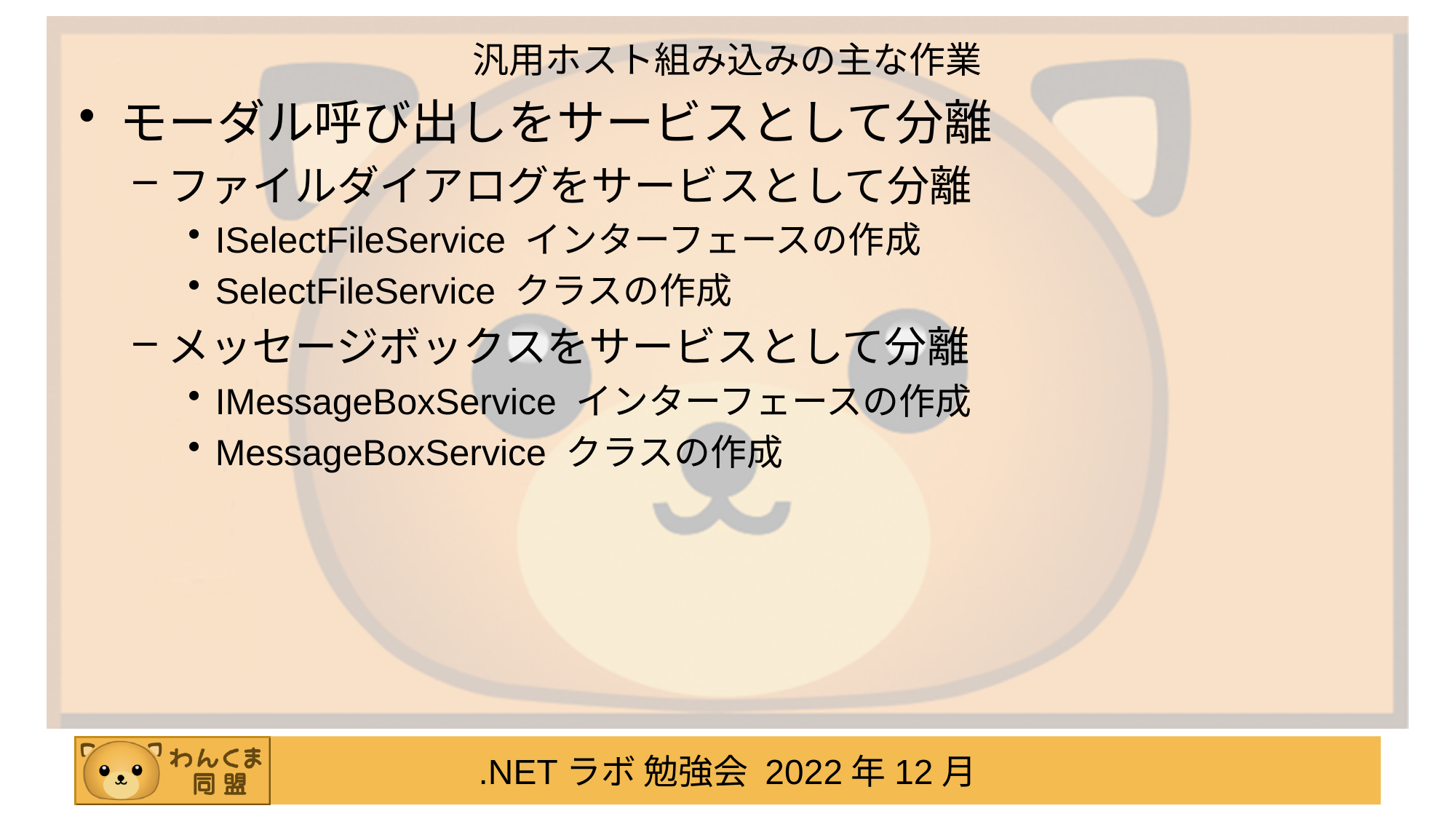

# 汎用ホスト組み込みの主な作業
モーダル呼び出しをサービスとして分離
ファイルダイアログをサービスとして分離
ISelectFileService インターフェースの作成
SelectFileService クラスの作成
メッセージボックスをサービスとして分離
IMessageBoxService インターフェースの作成
MessageBoxService クラスの作成